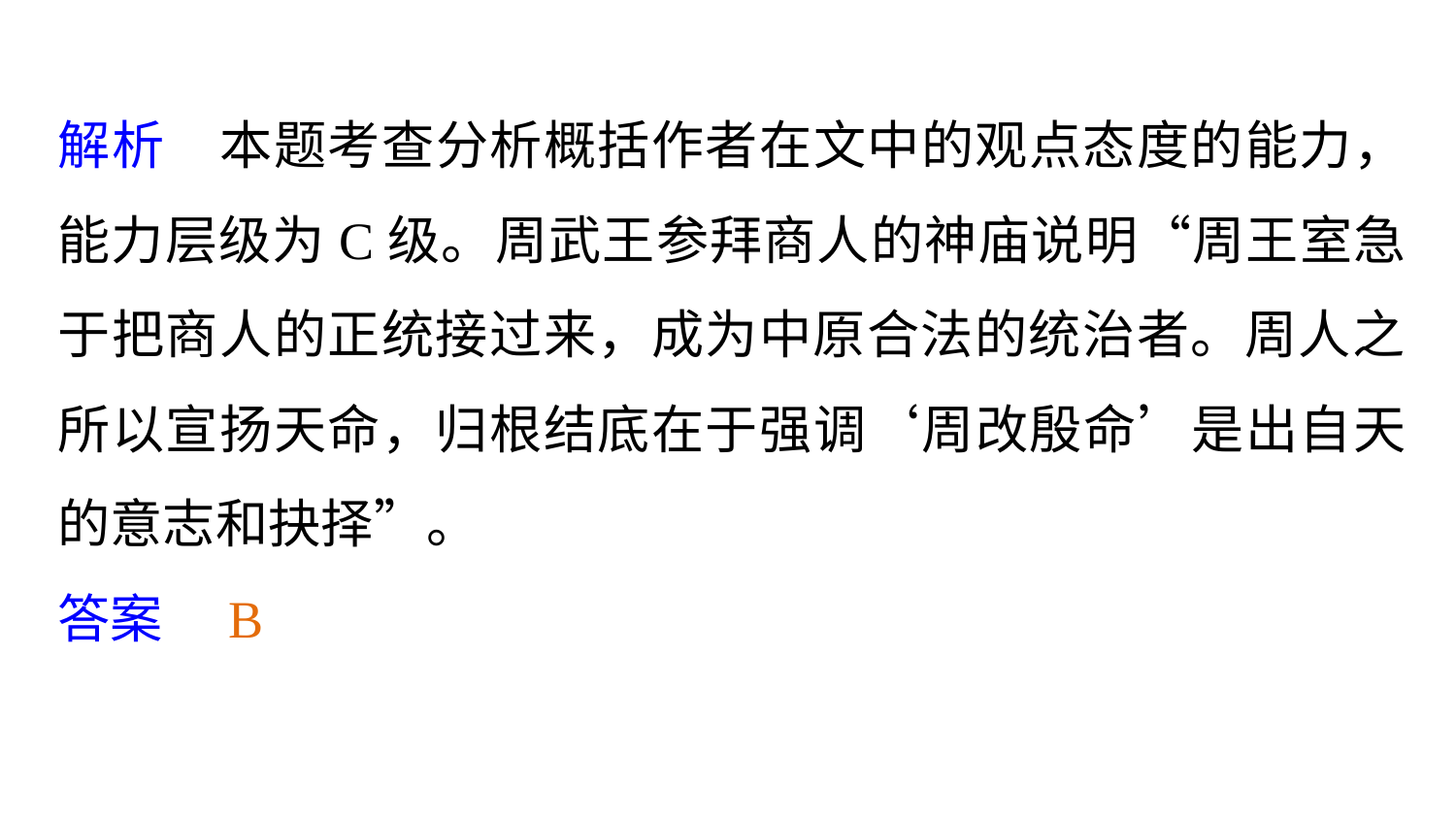

解析　本题考查分析概括作者在文中的观点态度的能力，能力层级为C级。周武王参拜商人的神庙说明“周王室急于把商人的正统接过来，成为中原合法的统治者。周人之所以宣扬天命，归根结底在于强调‘周改殷命’是出自天的意志和抉择”。
答案　B